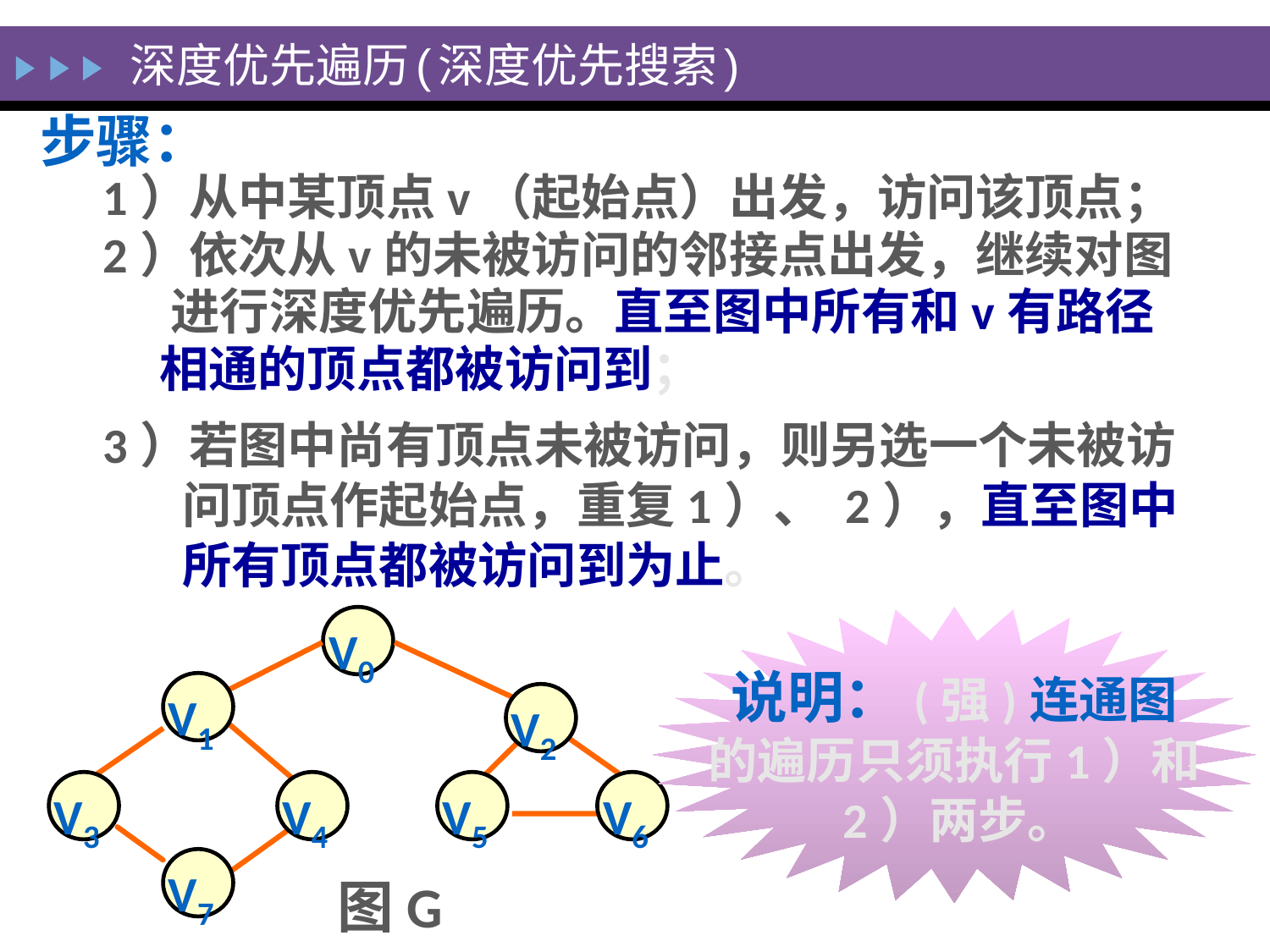

# 深度优先遍历(深度优先搜索)
步骤：
1）从中某顶点v（起始点）出发，访问该顶点；
2）依次从v的未被访问的邻接点出发，继续对图
     进行深度优先遍历。直至图中所有和v有路径
    相通的顶点都被访问到；
3）若图中尚有顶点未被访问，则另选一个未被访
      问顶点作起始点，重复1）、 2），直至图中
      所有顶点都被访问到为止。
说明：(强)连通图
的遍历只须执行1）和
 2）两步。
 V0

 V1
 V2

 V3

 V4

 V5

 V6

 V7

图G